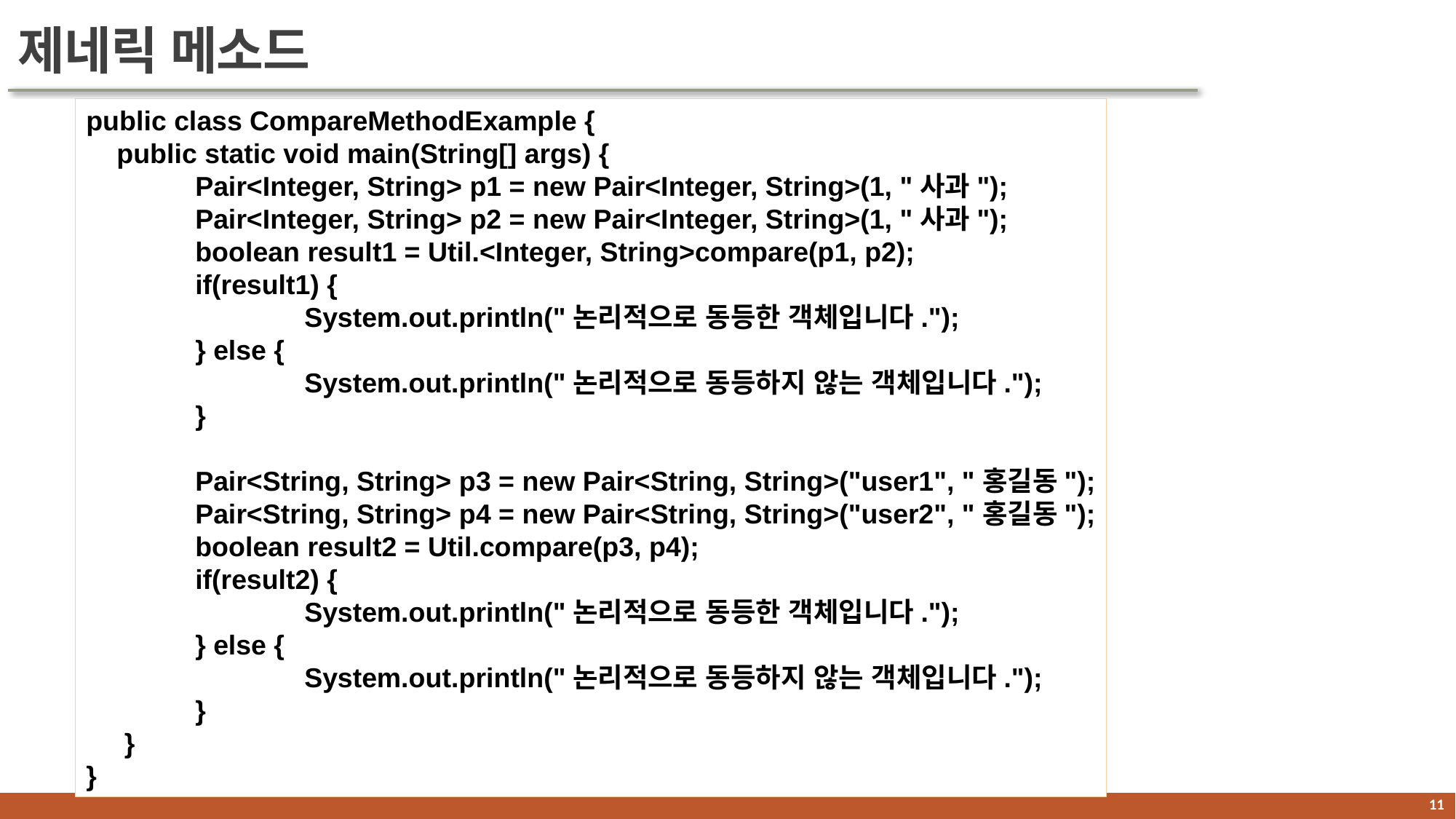

# 제네릭 메소드
public class CompareMethodExample {
    public static void main(String[] args) {
	Pair<Integer, String> p1 = new Pair<Integer, String>(1, "사과");
	Pair<Integer, String> p2 = new Pair<Integer, String>(1, "사과");
	boolean result1 = Util.<Integer, String>compare(p1, p2);
	if(result1) {
		System.out.println("논리적으로 동등한 객체입니다.");
	} else {
		System.out.println("논리적으로 동등하지 않는 객체입니다.");
	}

	Pair<String, String> p3 = new Pair<String, String>("user1", "홍길동");
	Pair<String, String> p4 = new Pair<String, String>("user2", "홍길동");
	boolean result2 = Util.compare(p3, p4);
	if(result2) {
		System.out.println("논리적으로 동등한 객체입니다.");
	} else {
		System.out.println("논리적으로 동등하지 않는 객체입니다.");
	}
     }
}
public class Util {
	public static <K, V> boolean compare(Pair<K, V> p1, Pair<K, V> p2) {
		boolean keyCompare = p1.getKey().equals(p2.getKey()) ;
		boolean valueCompare = p1.getValue().equals(p2.getValue());
	    return keyCompare && valueCompare;
	}
}
public class Pair<K, V> {
	private K key;
	private V value;

	public Pair(K key, V value) {
		this.key = key;  this.value = value;
	}

	public void setKey(K key) { this.key = key; }
	public void setValue(V value) { this.value = value; }
	public K getKey()   { return key; }
	public V getValue() { return value; }
}
11